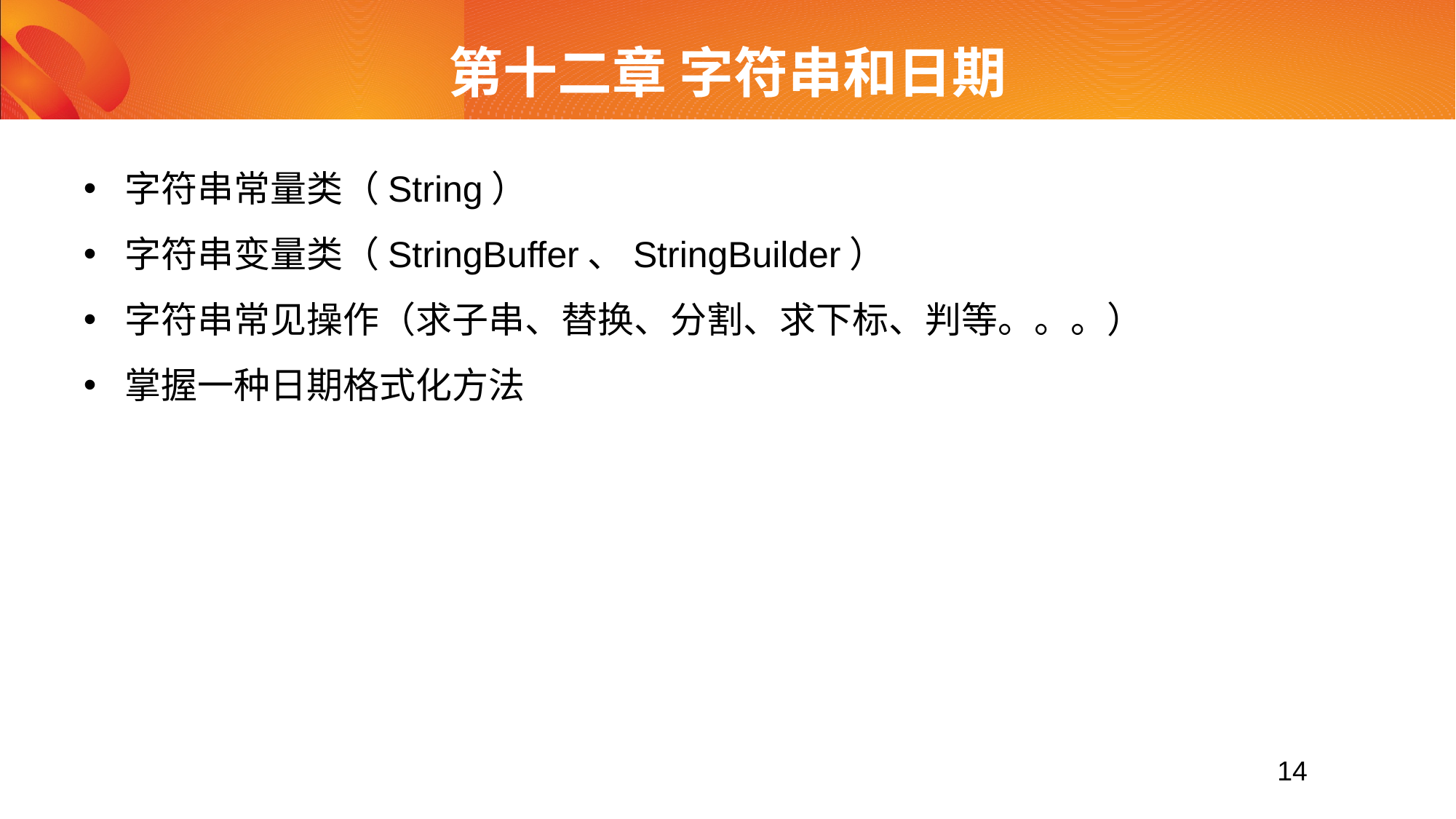

# 第十二章 字符串和日期
字符串常量类（String）
字符串变量类（StringBuffer、StringBuilder）
字符串常见操作（求子串、替换、分割、求下标、判等。。。）
掌握一种日期格式化方法